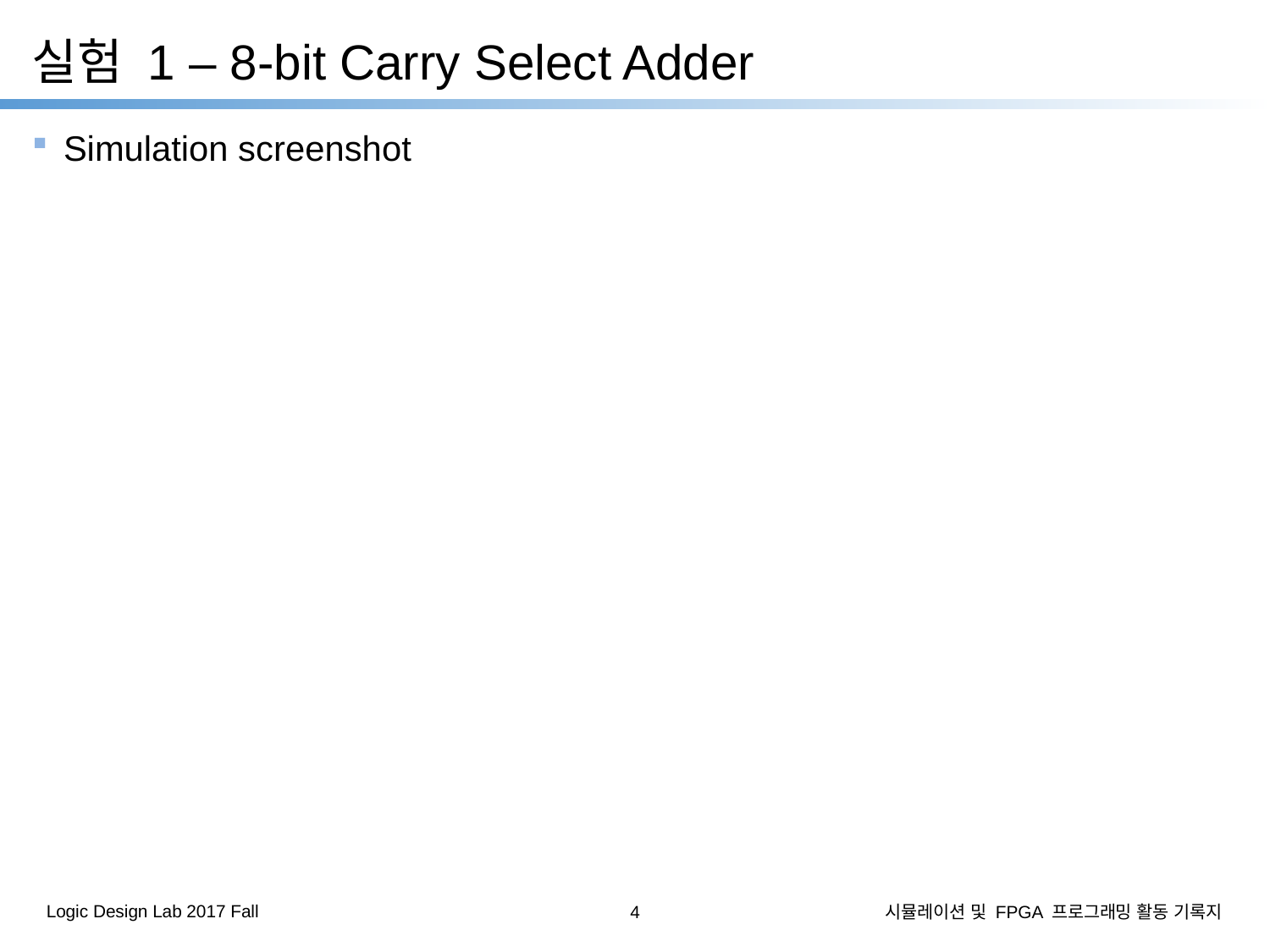

# 실험 1 – 8-bit Carry Select Adder
Simulation screenshot
4
시뮬레이션 및 FPGA 프로그래밍 활동 기록지